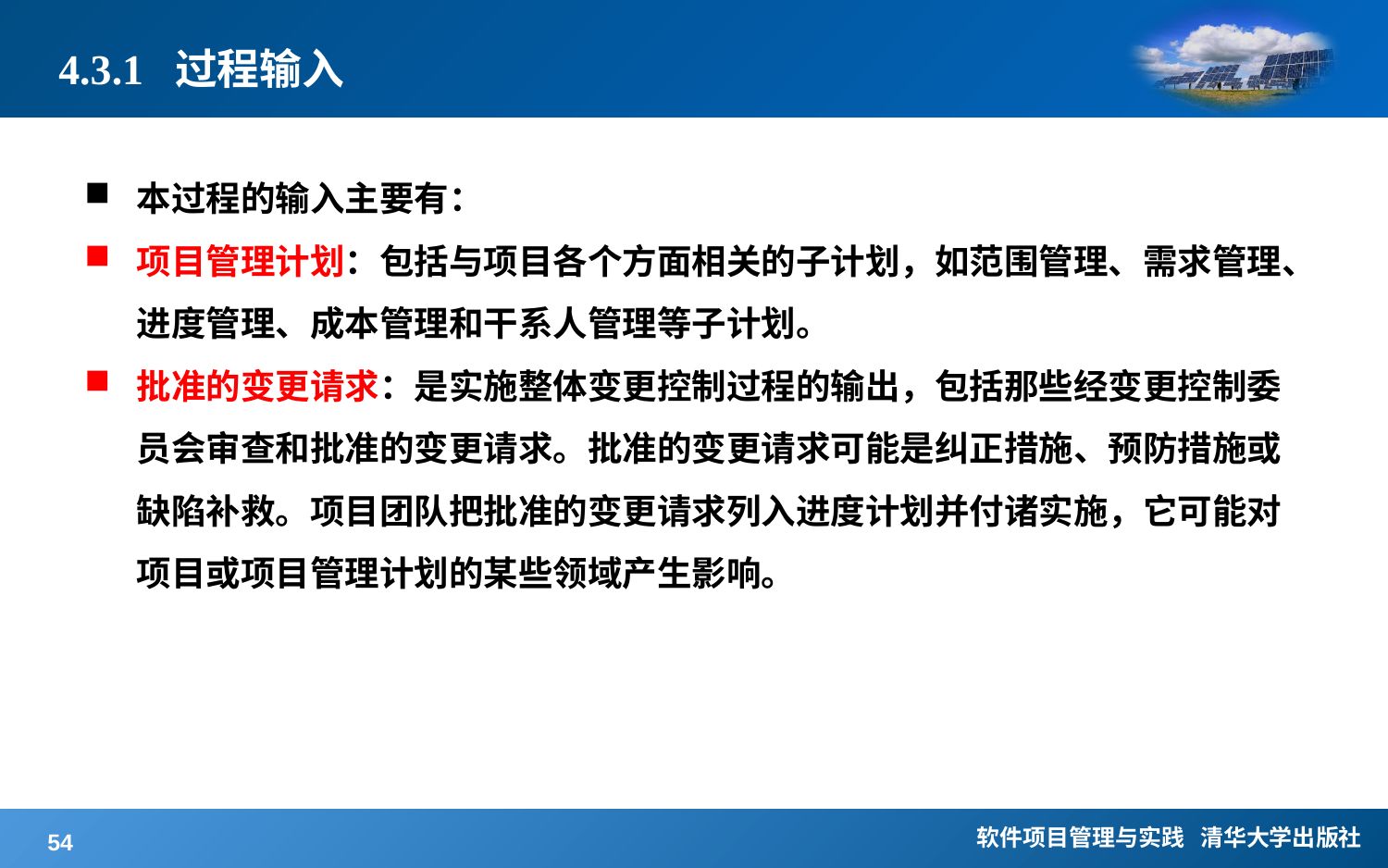

# 4.3.1  过程输入
本过程的输入主要有：
项目管理计划：包括与项目各个方面相关的子计划，如范围管理、需求管理、进度管理、成本管理和干系人管理等子计划。
批准的变更请求：是实施整体变更控制过程的输出，包括那些经变更控制委员会审查和批准的变更请求。批准的变更请求可能是纠正措施、预防措施或缺陷补救。项目团队把批准的变更请求列入进度计划并付诸实施，它可能对项目或项目管理计划的某些领域产生影响。